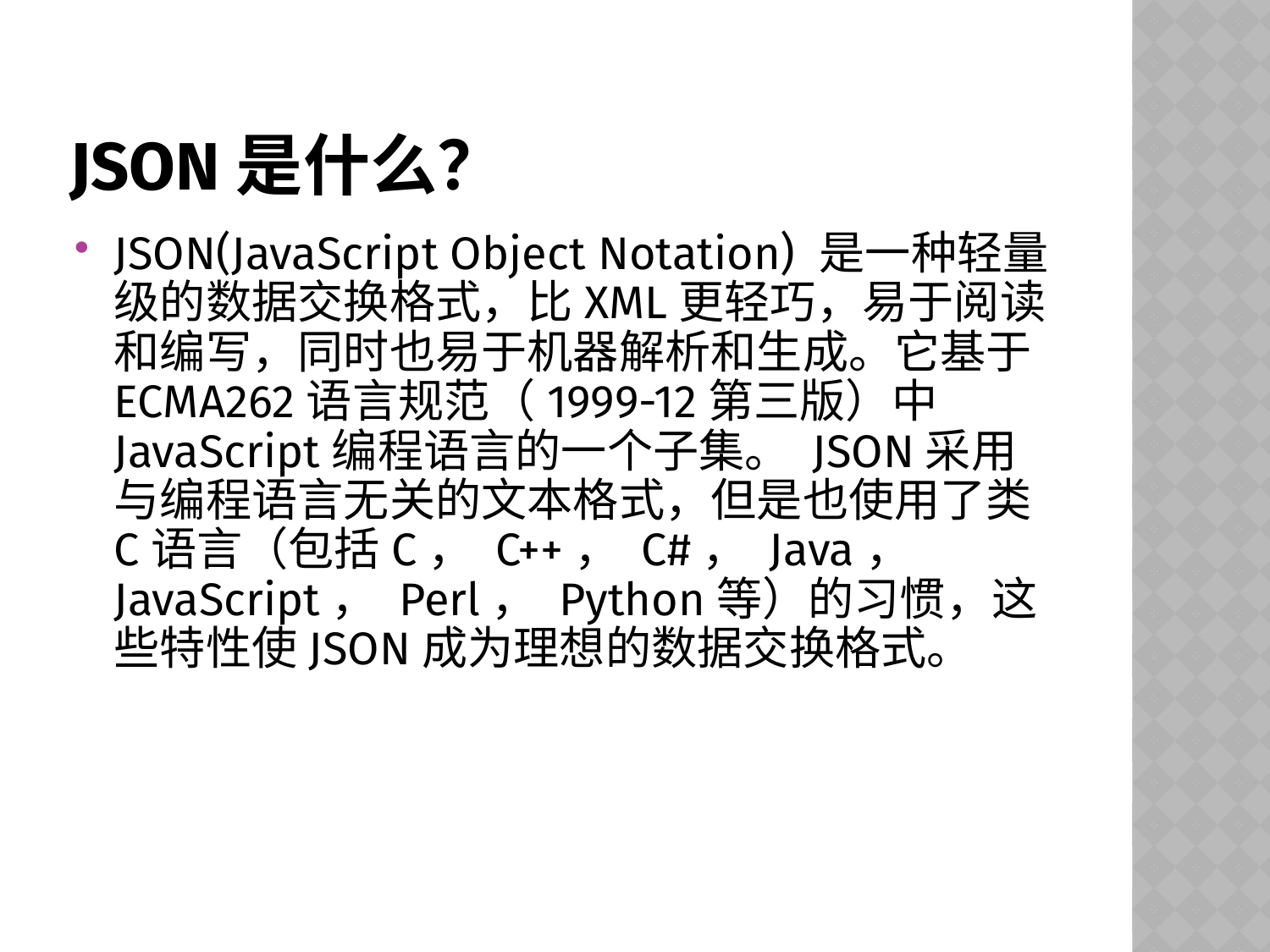

# JSON是什么？
JSON(JavaScript Object Notation) 是一种轻量级的数据交换格式，比XML更轻巧，易于阅读和编写，同时也易于机器解析和生成。它基于ECMA262语言规范（1999-12第三版）中JavaScript编程语言的一个子集。 JSON采用与编程语言无关的文本格式，但是也使用了类C语言（包括C， C++， C#， Java， JavaScript， Perl， Python等）的习惯，这些特性使JSON成为理想的数据交换格式。